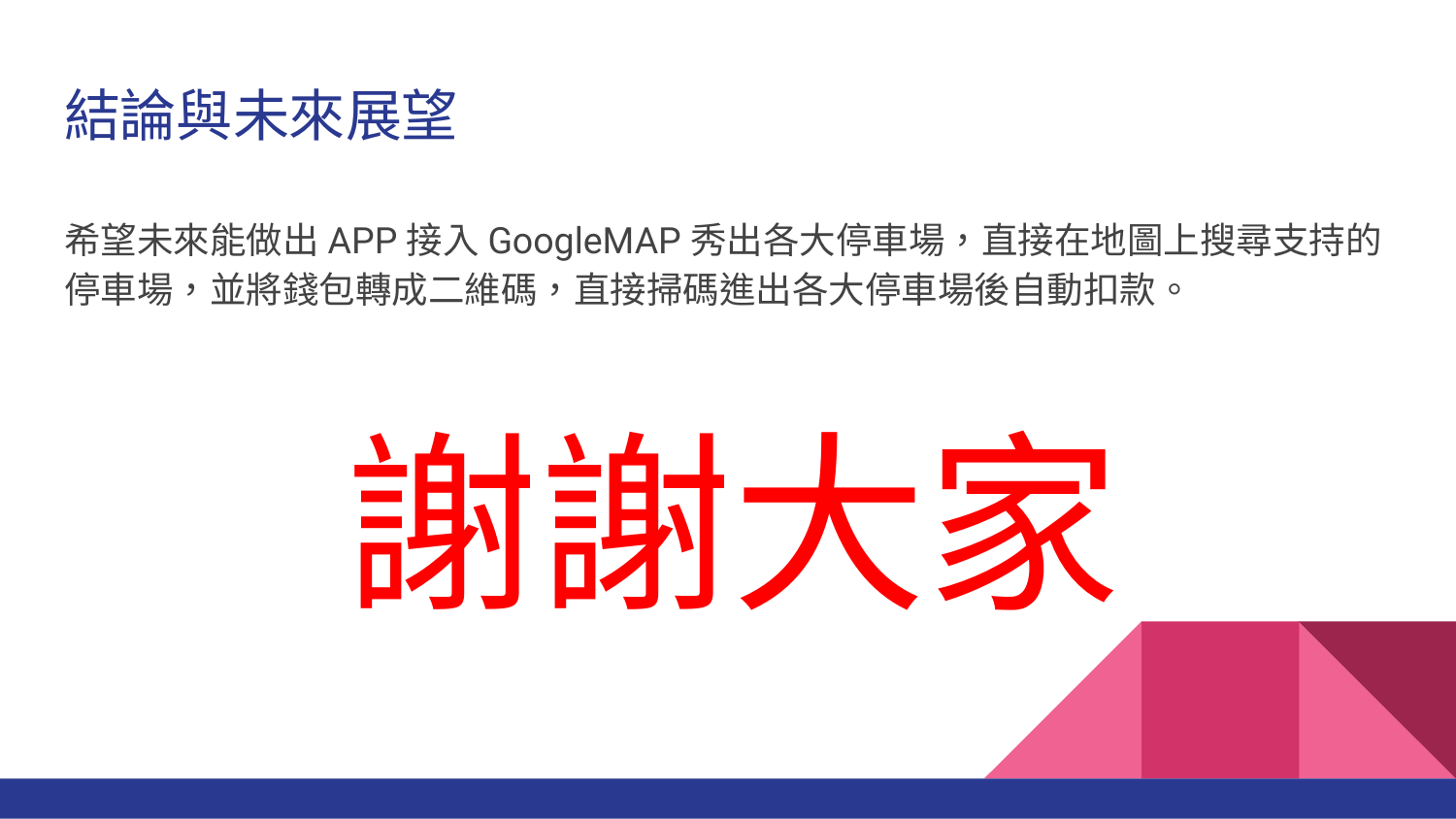

# 結論與未來展望
希望未來能做出APP接入GoogleMAP秀出各大停車場，直接在地圖上搜尋支持的停車場，並將錢包轉成二維碼，直接掃碼進出各大停車場後自動扣款。
謝謝大家